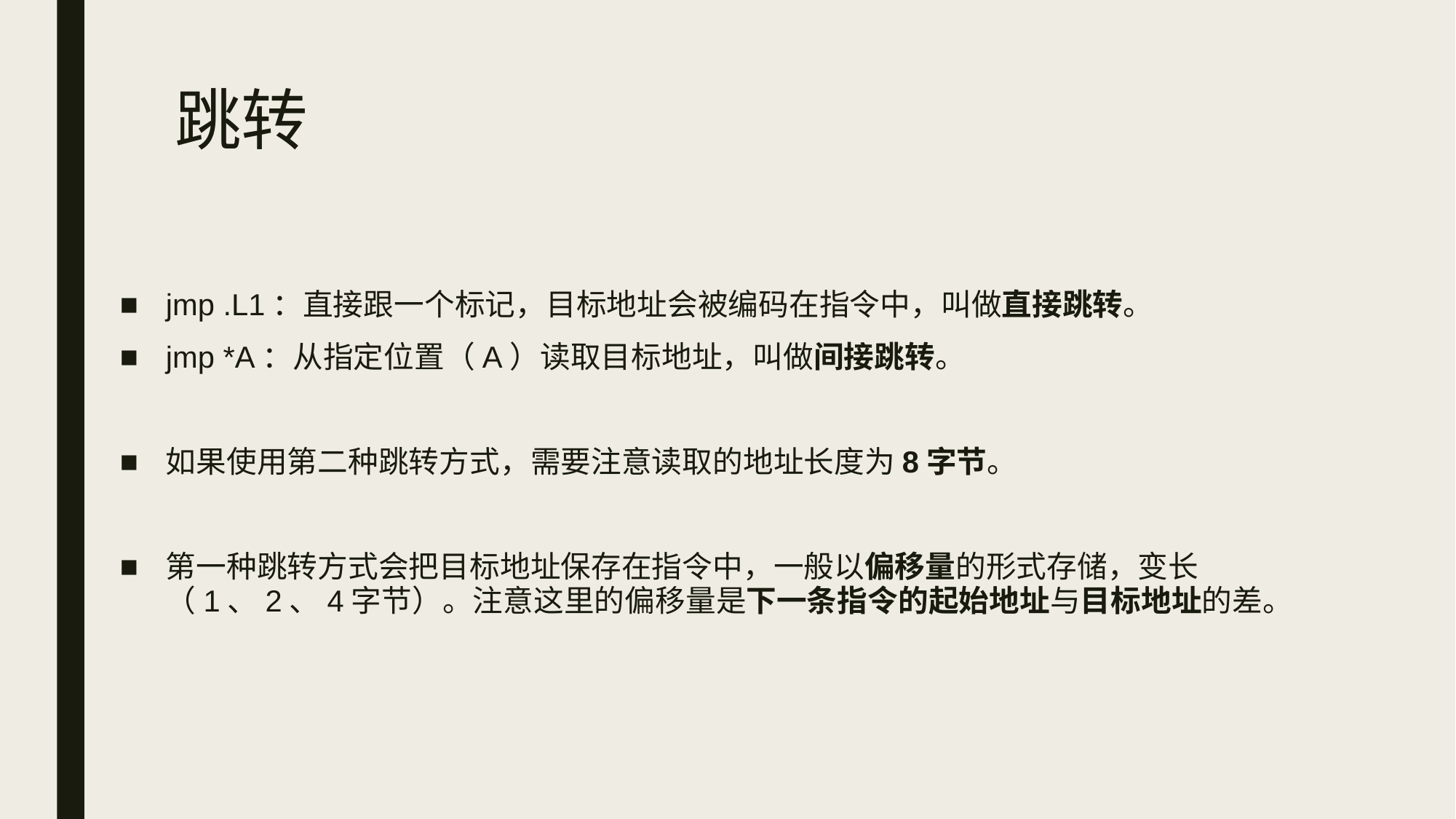

# 跳转
jmp .L1：直接跟一个标记，目标地址会被编码在指令中，叫做直接跳转。
jmp *A：从指定位置（A）读取目标地址，叫做间接跳转。

如果使用第二种跳转方式，需要注意读取的地址长度为8字节。

第一种跳转方式会把目标地址保存在指令中，一般以偏移量的形式存储，变长（1、2、4字节）。注意这里的偏移量是下一条指令的起始地址与目标地址的差。